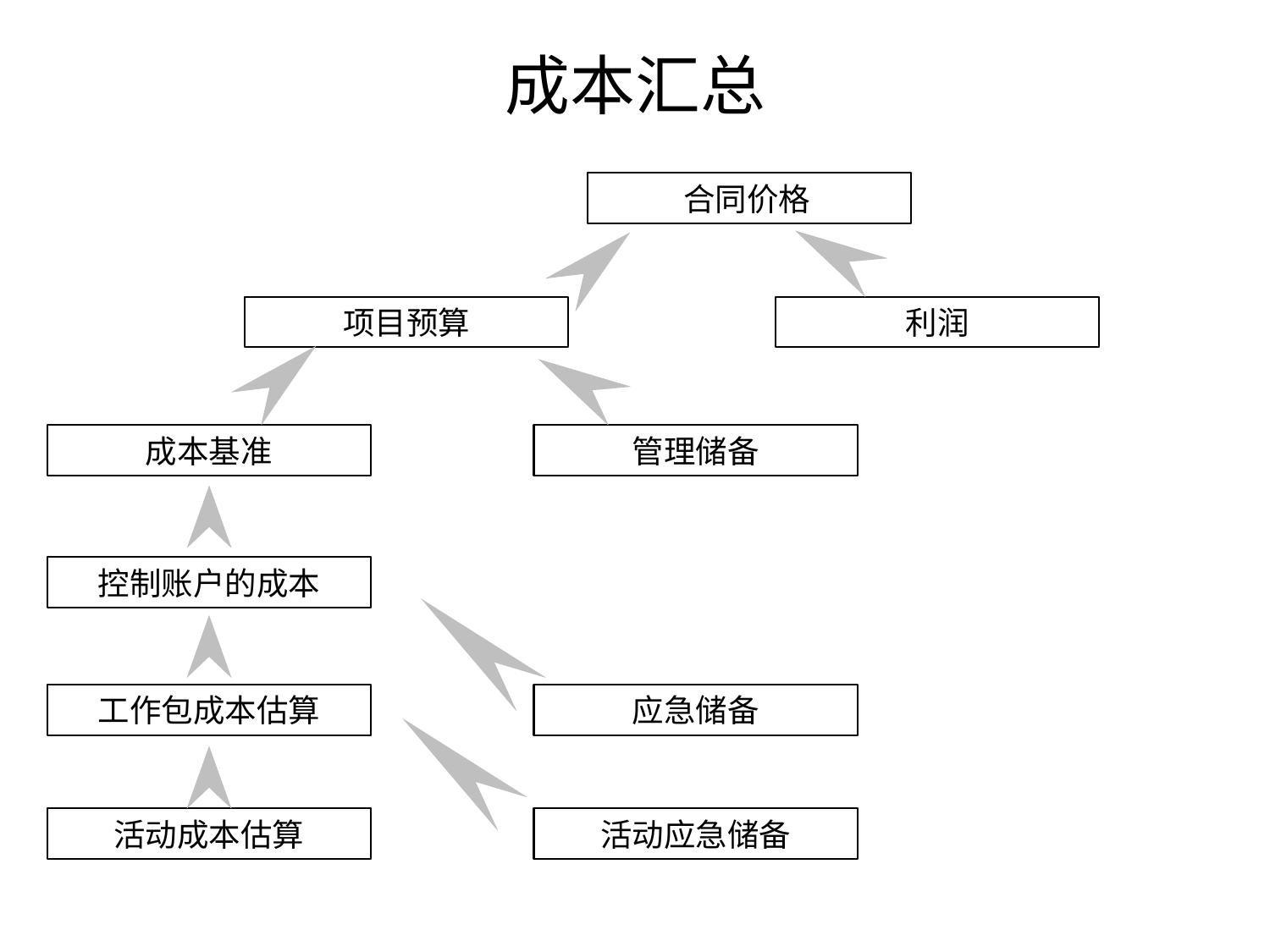

# 成本汇总
合同价格

项目预算
利润

成本基准
管理储备

控制账户的成本

工作包成本估算
应急储备

活动成本估算
活动应急储备